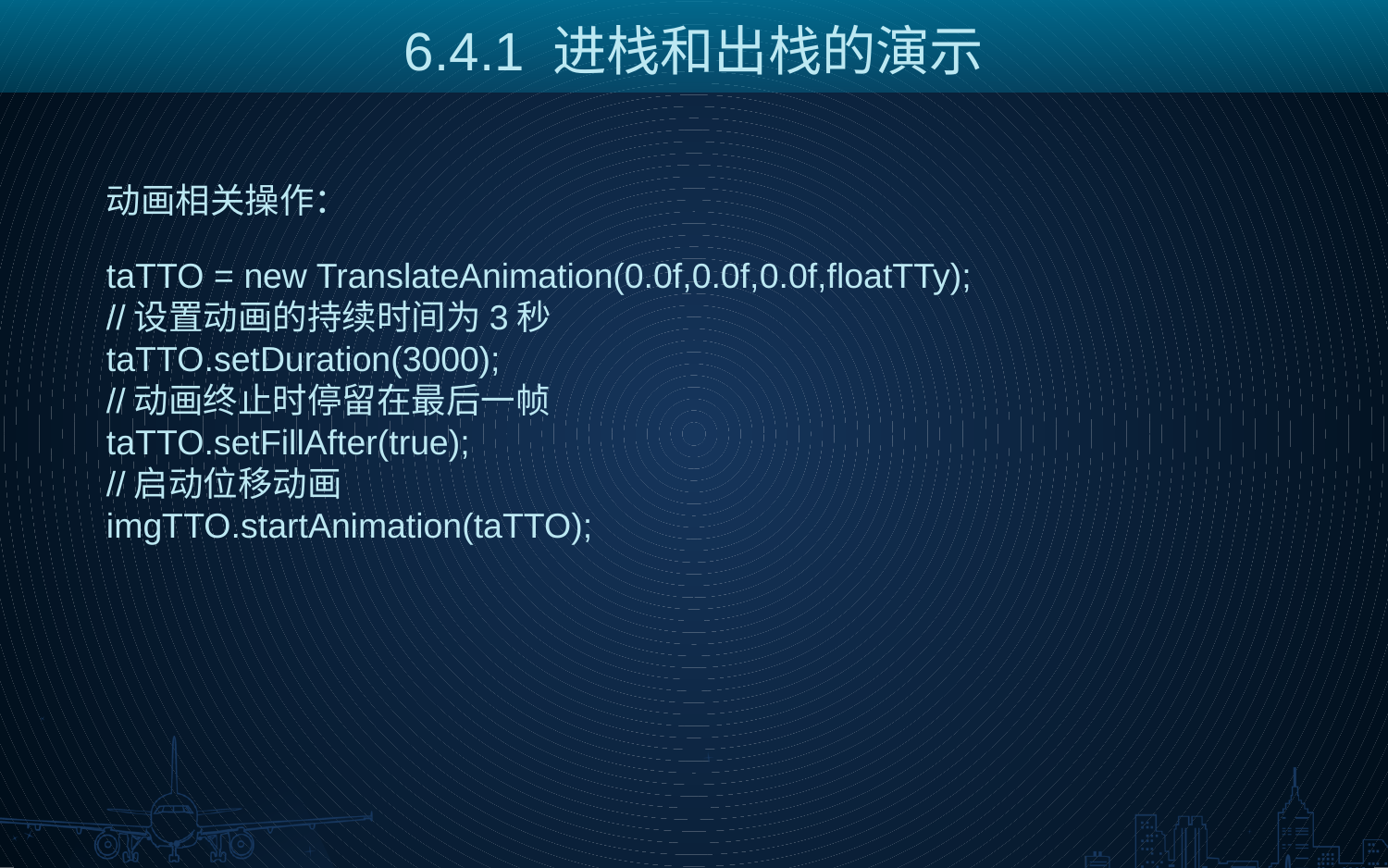

6.4.1 进栈和出栈的演示
动画相关操作：
taTTO = new TranslateAnimation(0.0f,0.0f,0.0f,floatTTy);
//设置动画的持续时间为3秒
taTTO.setDuration(3000);
//动画终止时停留在最后一帧
taTTO.setFillAfter(true);
//启动位移动画
imgTTO.startAnimation(taTTO);